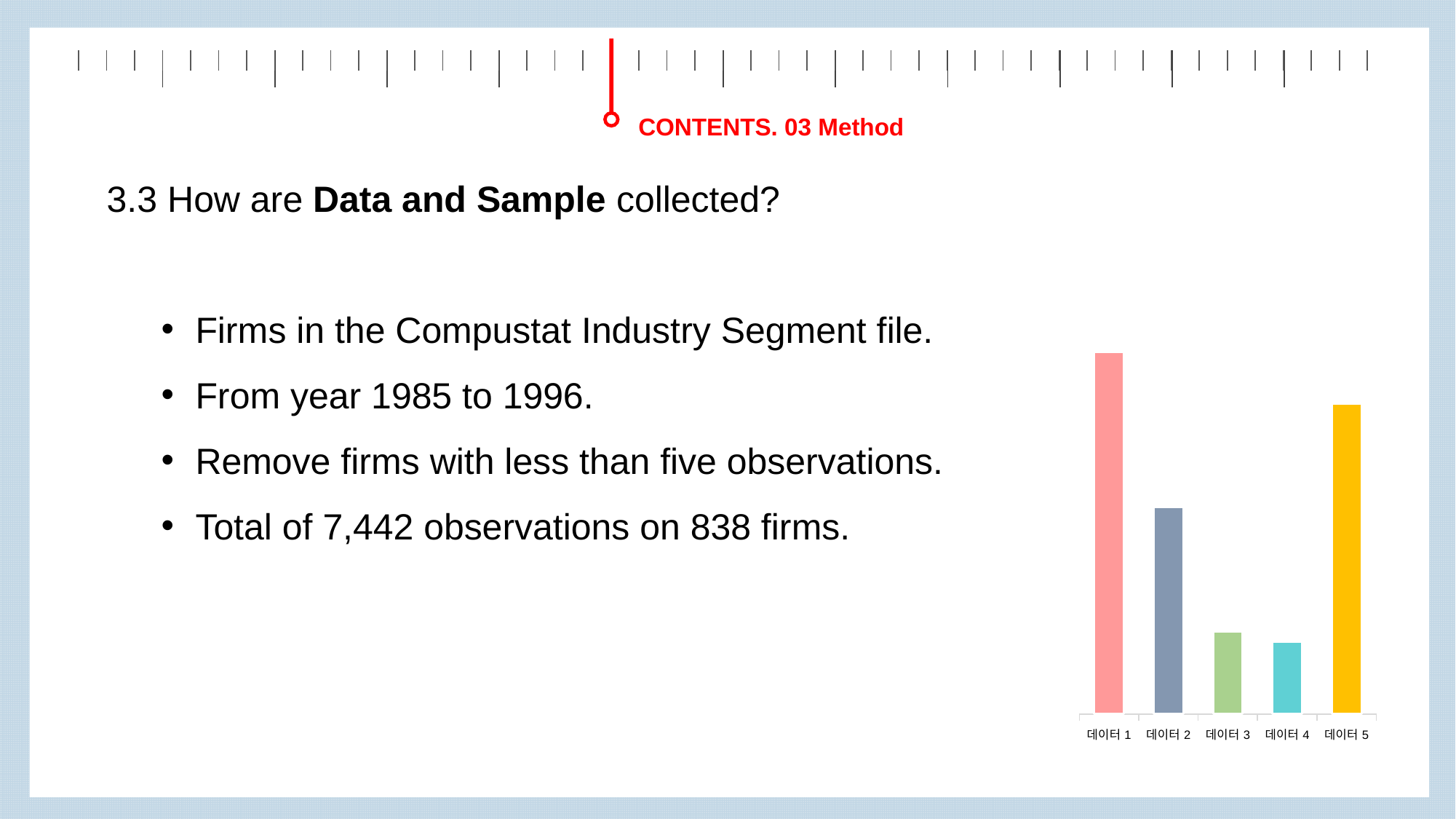

|  |  |  |  |  |  |  |  |  |  |  |  |  |  |  |  |  |  |  |  |  |  |  |  |  |  |  |  |  |  |  |  |  |  |  |  |  |  |  |  |  |  |  |  |  |  |  |  |
| --- | --- | --- | --- | --- | --- | --- | --- | --- | --- | --- | --- | --- | --- | --- | --- | --- | --- | --- | --- | --- | --- | --- | --- | --- | --- | --- | --- | --- | --- | --- | --- | --- | --- | --- | --- | --- | --- | --- | --- | --- | --- | --- | --- | --- | --- | --- | --- |
|  |  |  |  |  |  |  |  |  |  |  |  |
| --- | --- | --- | --- | --- | --- | --- | --- | --- | --- | --- | --- |
CONTENTS. 03 Method
3.3 How are Data and Sample collected?

Firms in the Compustat Industry Segment file.
From year 1985 to 1996.
Remove firms with less than five observations.
Total of 7,442 observations on 838 firms.

### Chart

| Category | 판매 |
|---|---|
| 데이터1 | 35.0 |
| 데이터2 | 20.0 |
| 데이터3 | 8.0 |
| 데이터4 | 7.0 |
| 데이터5 | 30.0 |